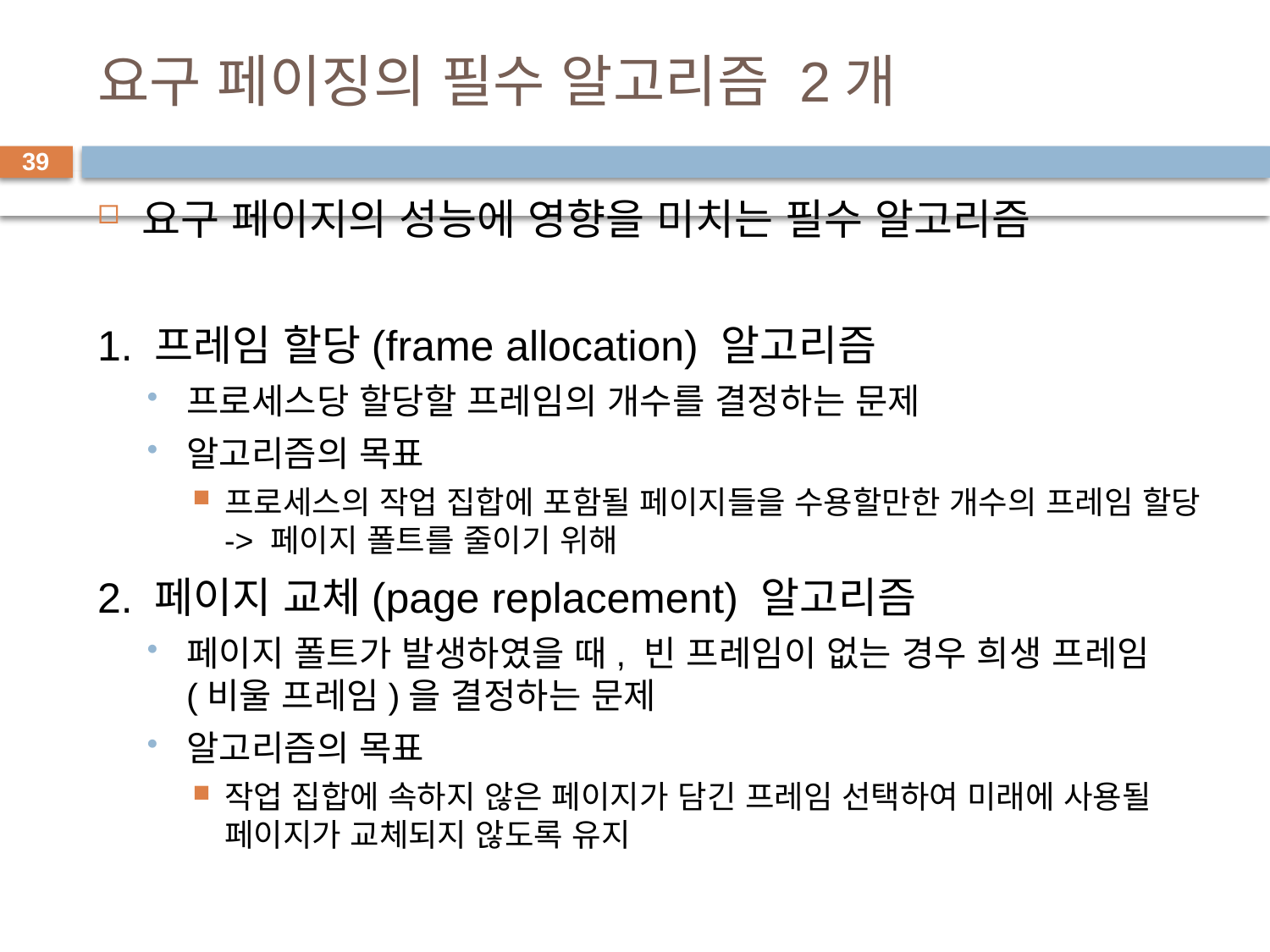

# 요구 페이징의 필수 알고리즘 2개
39
요구 페이지의 성능에 영향을 미치는 필수 알고리즘

1. 프레임 할당(frame allocation) 알고리즘
프로세스당 할당할 프레임의 개수를 결정하는 문제
알고리즘의 목표
프로세스의 작업 집합에 포함될 페이지들을 수용할만한 개수의 프레임 할당 -> 페이지 폴트를 줄이기 위해
2. 페이지 교체(page replacement) 알고리즘
페이지 폴트가 발생하였을 때, 빈 프레임이 없는 경우 희생 프레임(비울 프레임)을 결정하는 문제
알고리즘의 목표
작업 집합에 속하지 않은 페이지가 담긴 프레임 선택하여 미래에 사용될 페이지가 교체되지 않도록 유지